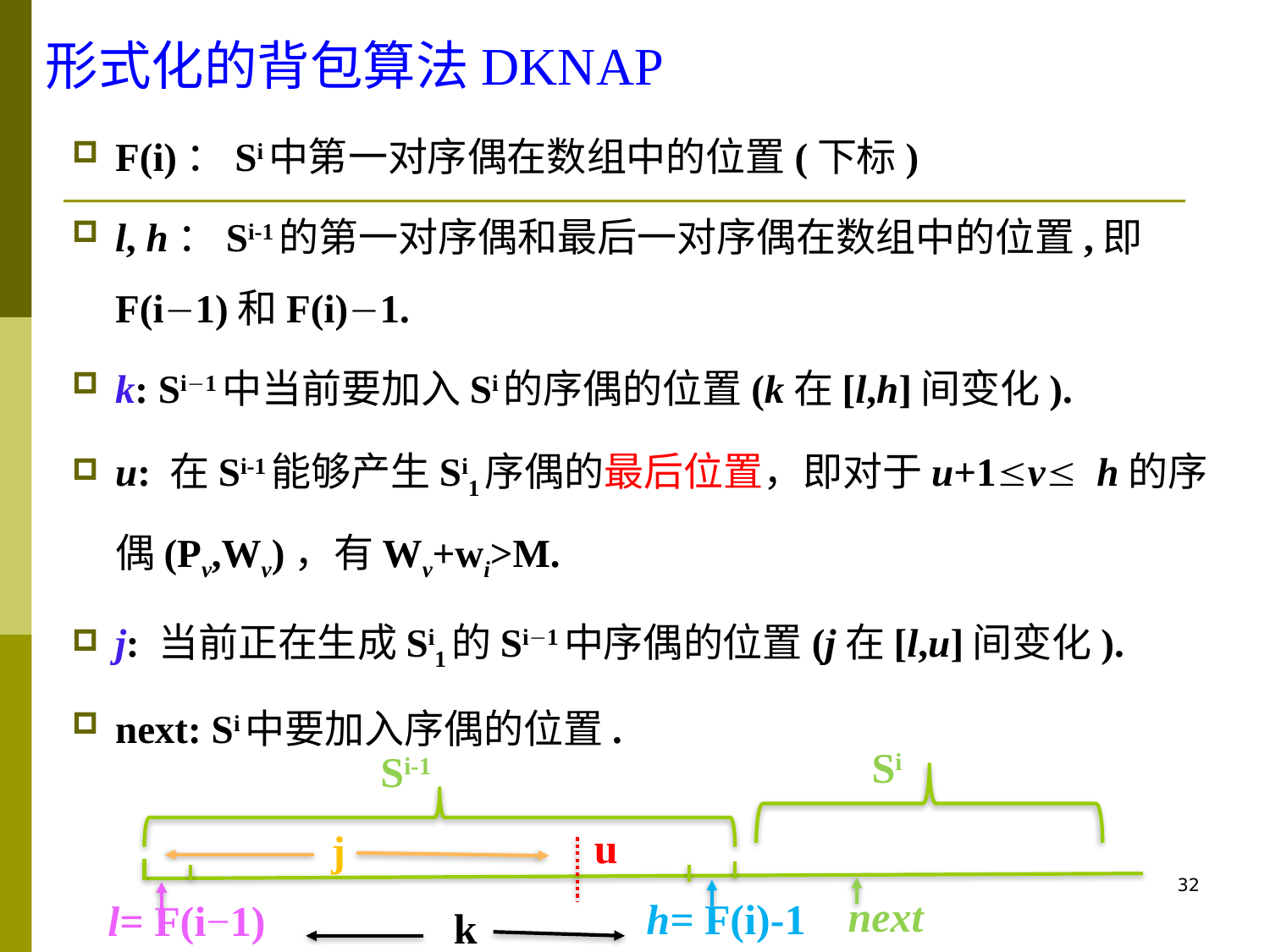

# 形式化的背包算法DKNAP
F(i)：Si中第一对序偶在数组中的位置(下标)
l, h：Si-1的第一对序偶和最后一对序偶在数组中的位置,即F(i−1)和F(i)−1.
k: Si−1中当前要加入Si的序偶的位置(k在[l,h]间变化).
u: 在Si-1能够产生Si1序偶的最后位置，即对于u+1≤v≤ h的序偶(Pv,Wv)，有Wv+wi>M.
j: 当前正在生成Si1的Si−1中序偶的位置(j在[l,u]间变化).
next: Si中要加入序偶的位置.

Si
Si-1
u
j
32
next
h= F(i)-1
l= F(i−1)
k